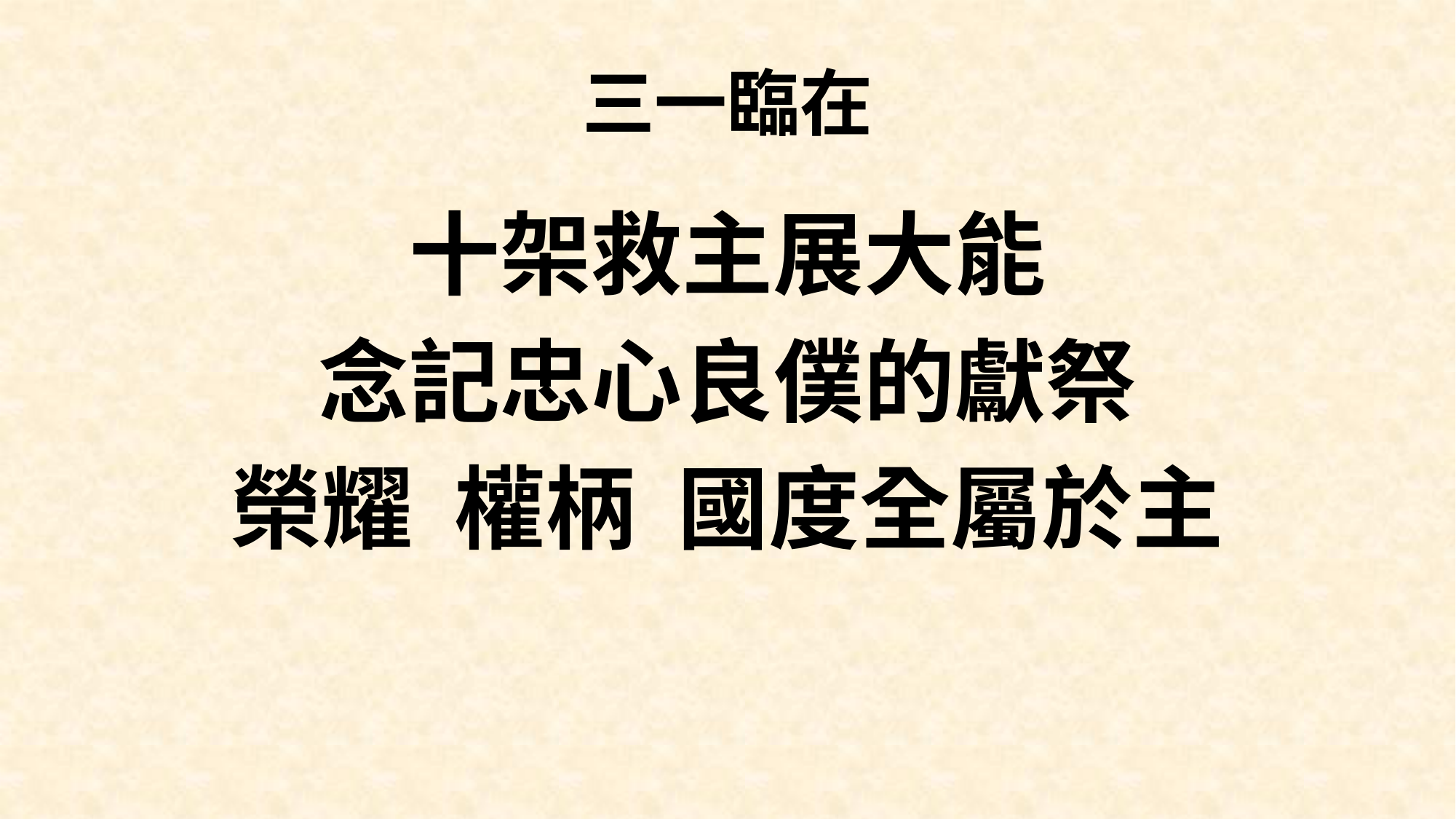

# 三一臨在
十架救主展大能
念記忠心良僕的獻祭
榮耀  權柄  國度全屬於主